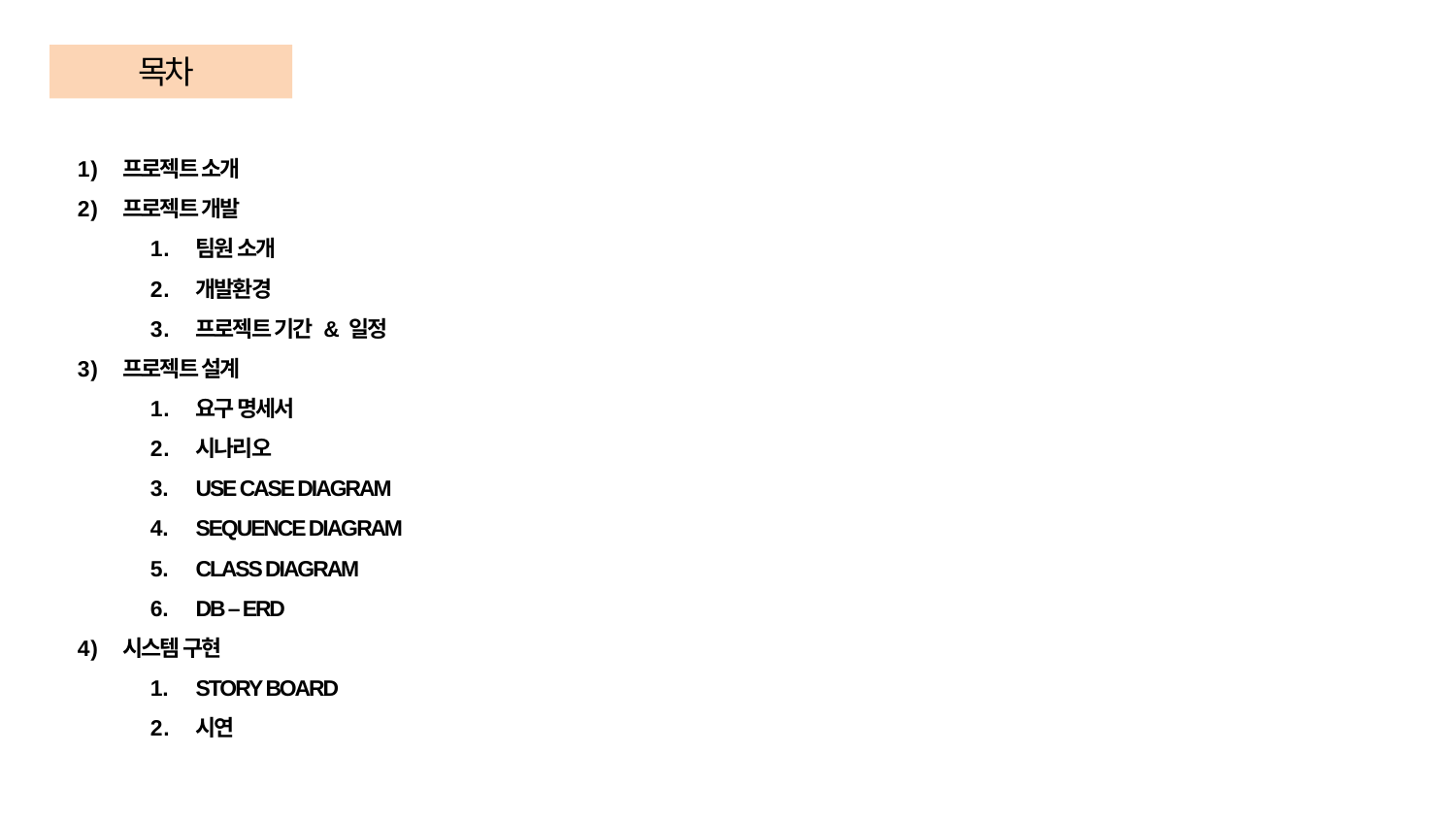

목차

프로젝트 소개
프로젝트 개발
팀원 소개
개발환경
프로젝트 기간 & 일정
프로젝트 설계
요구 명세서
시나리오
USE CASE DIAGRAM
SEQUENCE DIAGRAM
CLASS DIAGRAM
DB – ERD
시스템 구현
STORY BOARD
시연